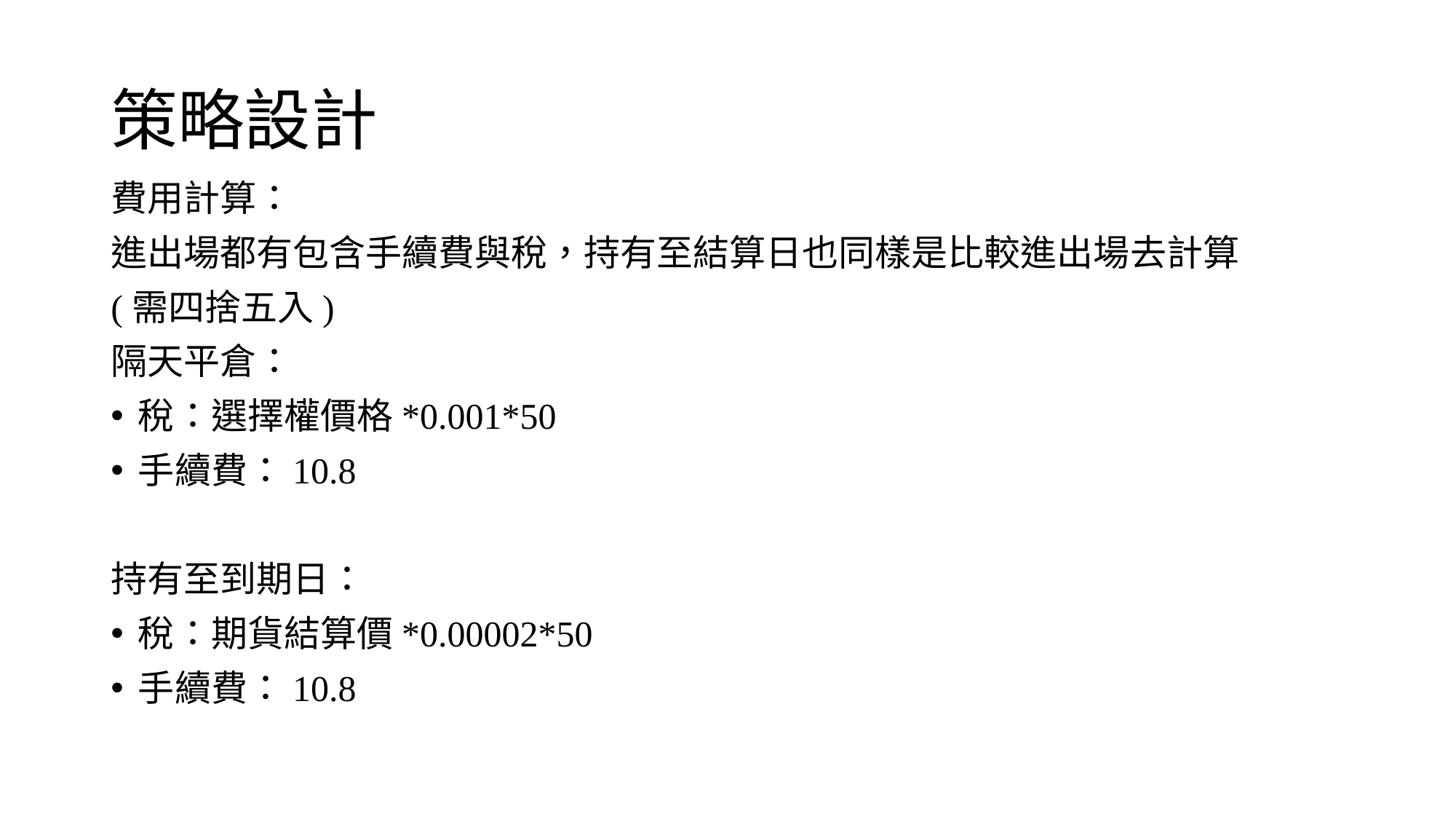

# 策略設計
費用計算：
進出場都有包含手續費與稅，持有至結算日也同樣是比較進出場去計算
(需四捨五入)
隔天平倉：
稅：選擇權價格*0.001*50
手續費：10.8

持有至到期日：
稅：期貨結算價*0.00002*50
手續費：10.8